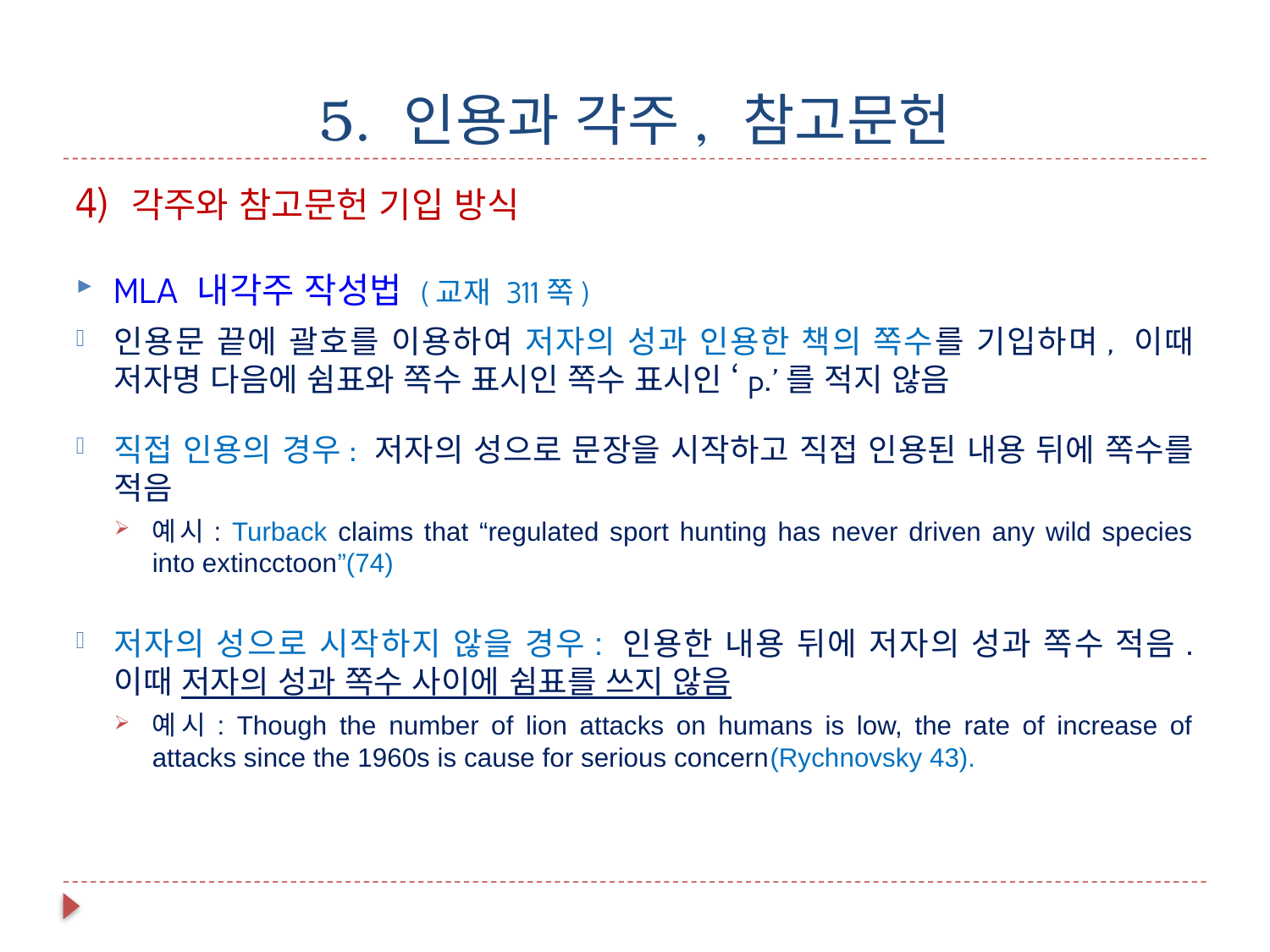

# 5. 인용과 각주, 참고문헌
4) 각주와 참고문헌 기입 방식

MLA 내각주 작성법 (교재 311쪽)
인용문 끝에 괄호를 이용하여 저자의 성과 인용한 책의 쪽수를 기입하며, 이때 저자명 다음에 쉼표와 쪽수 표시인 쪽수 표시인 ‘p.’를 적지 않음

직접 인용의 경우: 저자의 성으로 문장을 시작하고 직접 인용된 내용 뒤에 쪽수를 적음
예시: Turback claims that “regulated sport hunting has never driven any wild species into extincctoon”(74)

저자의 성으로 시작하지 않을 경우: 인용한 내용 뒤에 저자의 성과 쪽수 적음. 이때 저자의 성과 쪽수 사이에 쉼표를 쓰지 않음
예시: Though the number of lion attacks on humans is low, the rate of increase of attacks since the 1960s is cause for serious concern(Rychnovsky 43).